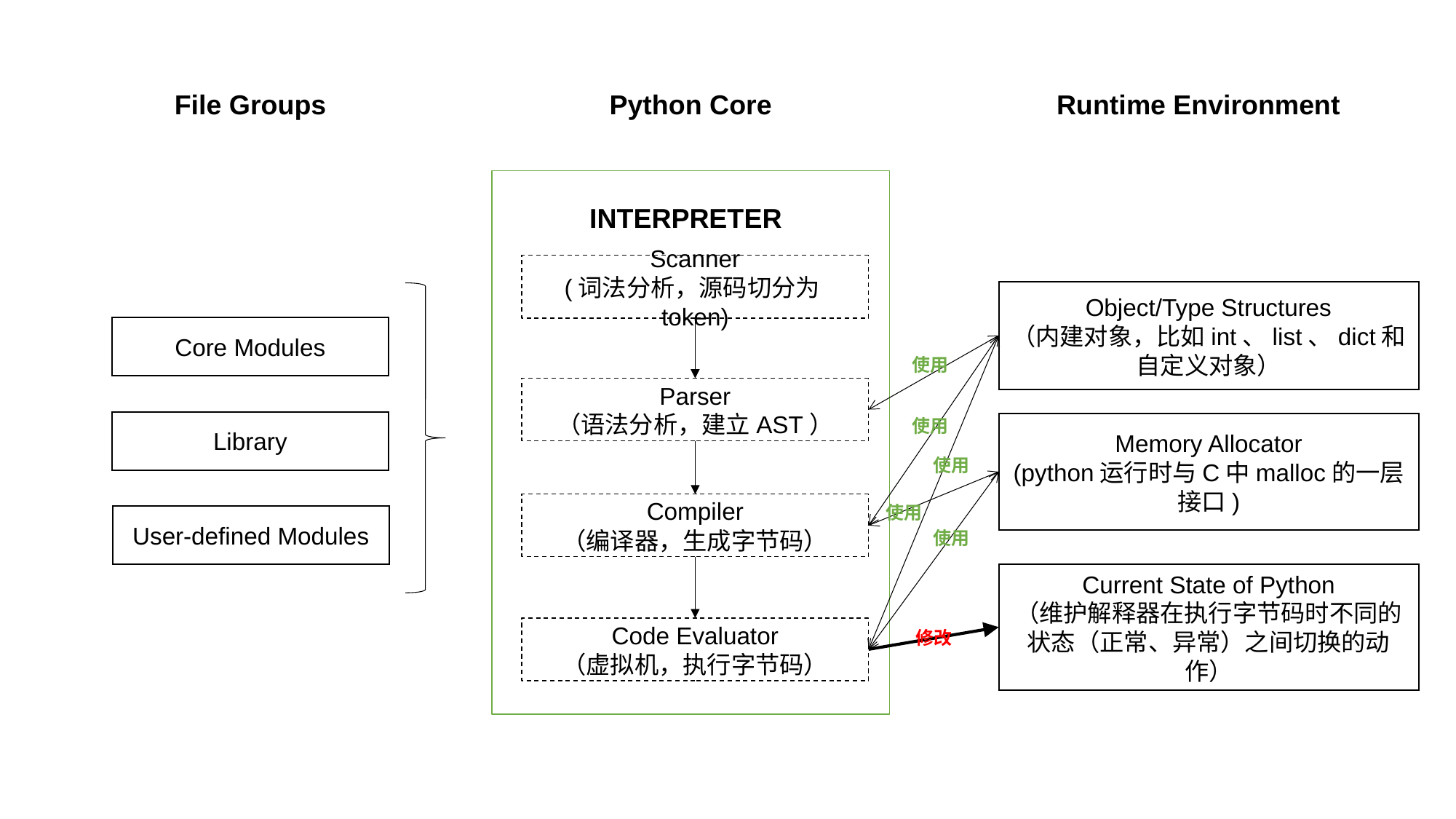

Python Core
Runtime Environment
File Groups

INTERPRETER
Scanner
(词法分析，源码切分为token)
Object/Type Structures
（内建对象，比如int、list、dict和自定义对象）

Core Modules
使用
Parser
（语法分析，建立AST）
使用
Library
Memory Allocator
(python运行时与C中malloc的一层接口)
使用
Compiler
（编译器，生成字节码）
使用
User-defined Modules
使用
Current State of Python
（维护解释器在执行字节码时不同的状态（正常、异常）之间切换的动作）
Code Evaluator
（虚拟机，执行字节码）
修改